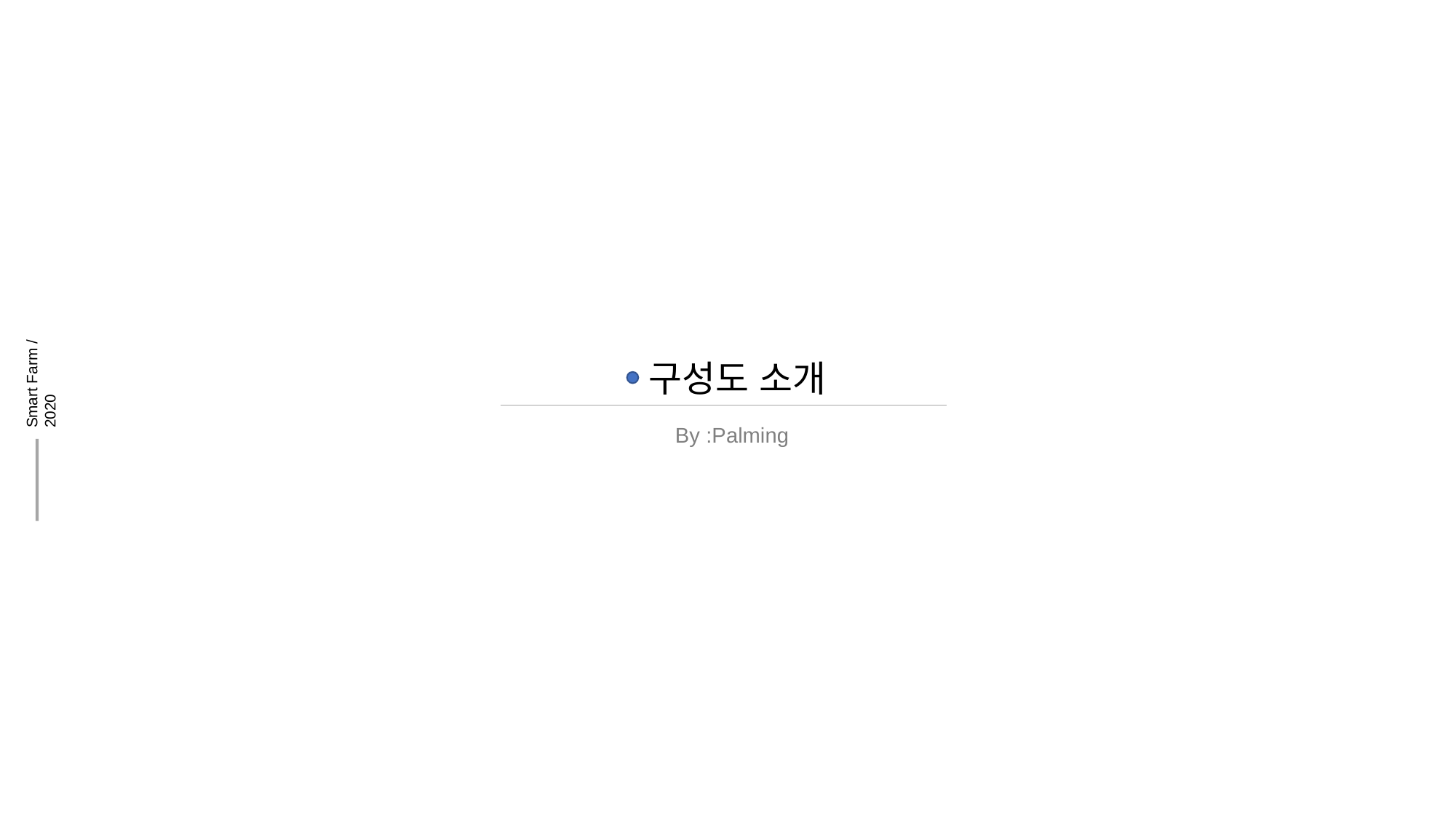

Smart Farm /   2020
구성도 소개

By :Palming